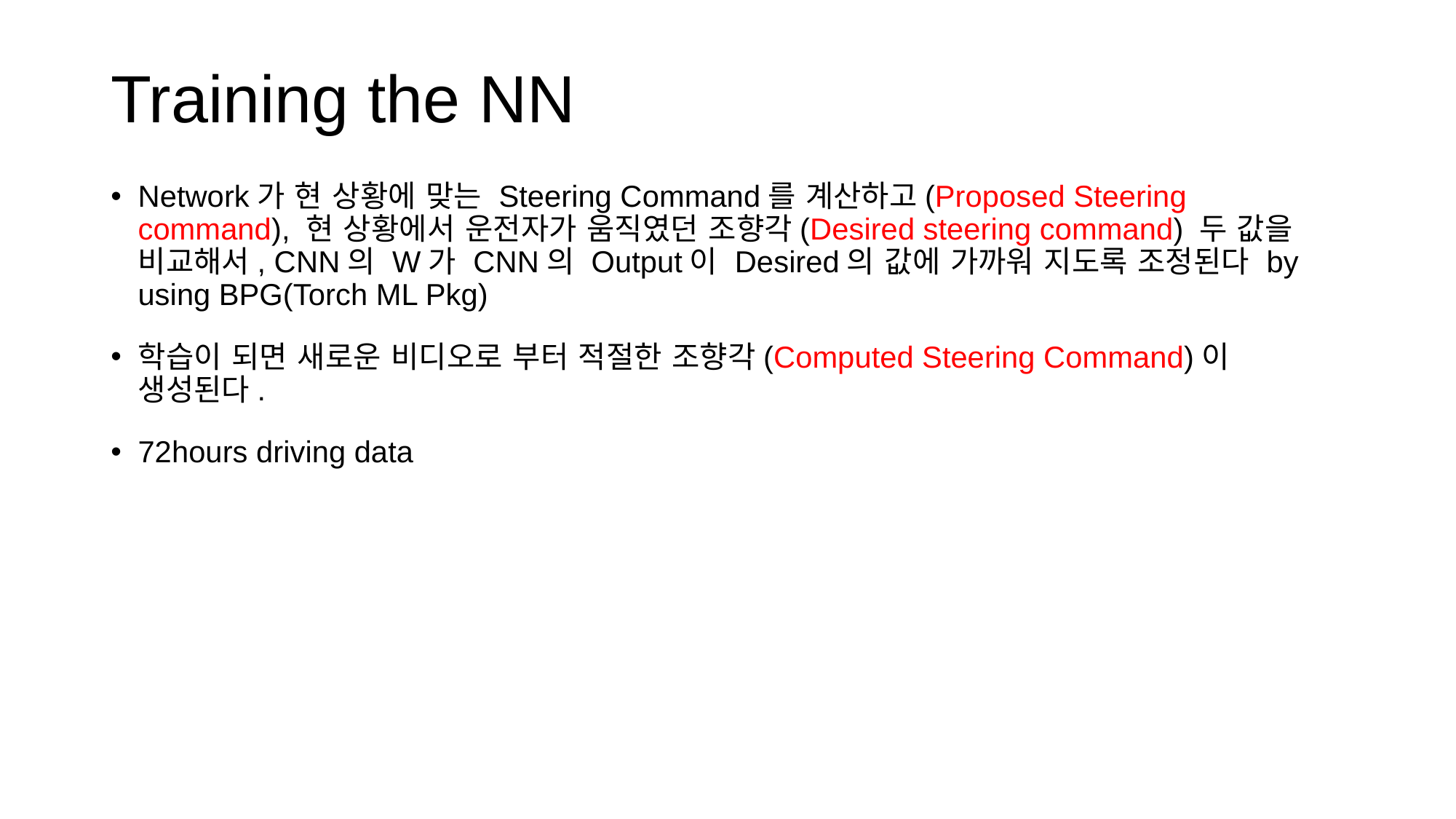

Training the NN
Network가 현 상황에 맞는 Steering Command를 계산하고(Proposed Steering command), 현 상황에서 운전자가 움직였던 조향각(Desired steering command) 두 값을 비교해서, CNN의 W가 CNN의 Output이 Desired의 값에 가까워 지도록 조정된다 by using BPG(Torch ML Pkg)

학습이 되면 새로운 비디오로 부터 적절한 조향각(Computed Steering Command)이 생성된다.

72hours driving data